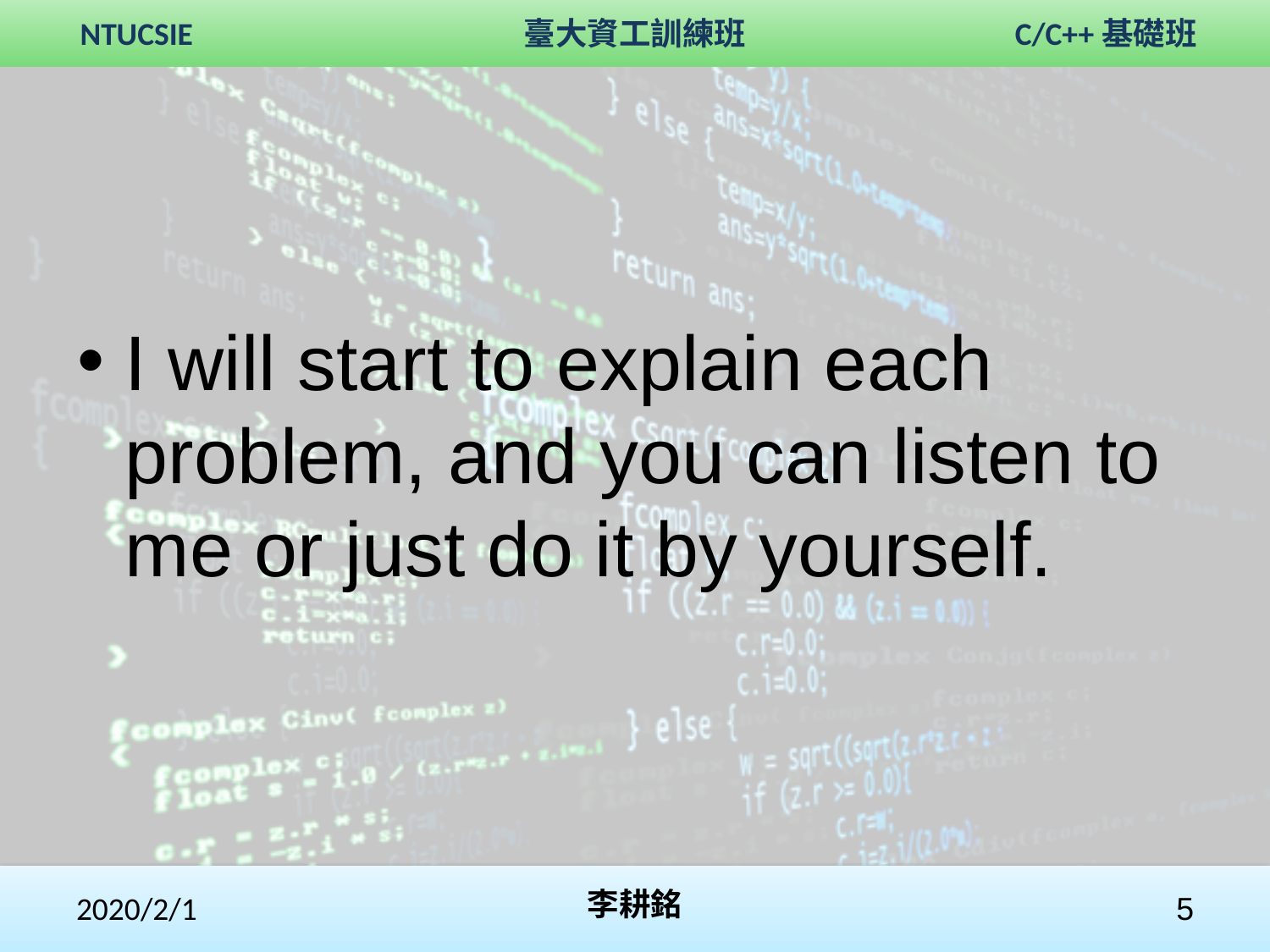

#
I will start to explain each problem, and you can listen to me or just do it by yourself.
2020/2/1
李耕銘
5